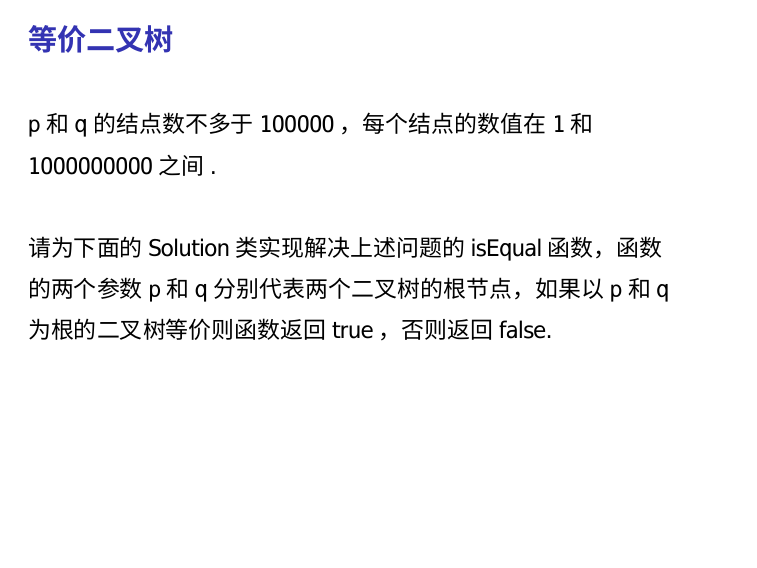

# 等价二叉树
p和q的结点数不多于100000，每个结点的数值在1和1000000000之间.

请为下面的Solution类实现解决上述问题的isEqual函数，函数的两个参数p和q分别代表两个二叉树的根节点，如果以p和q为根的二叉树等价则函数返回true，否则返回false.